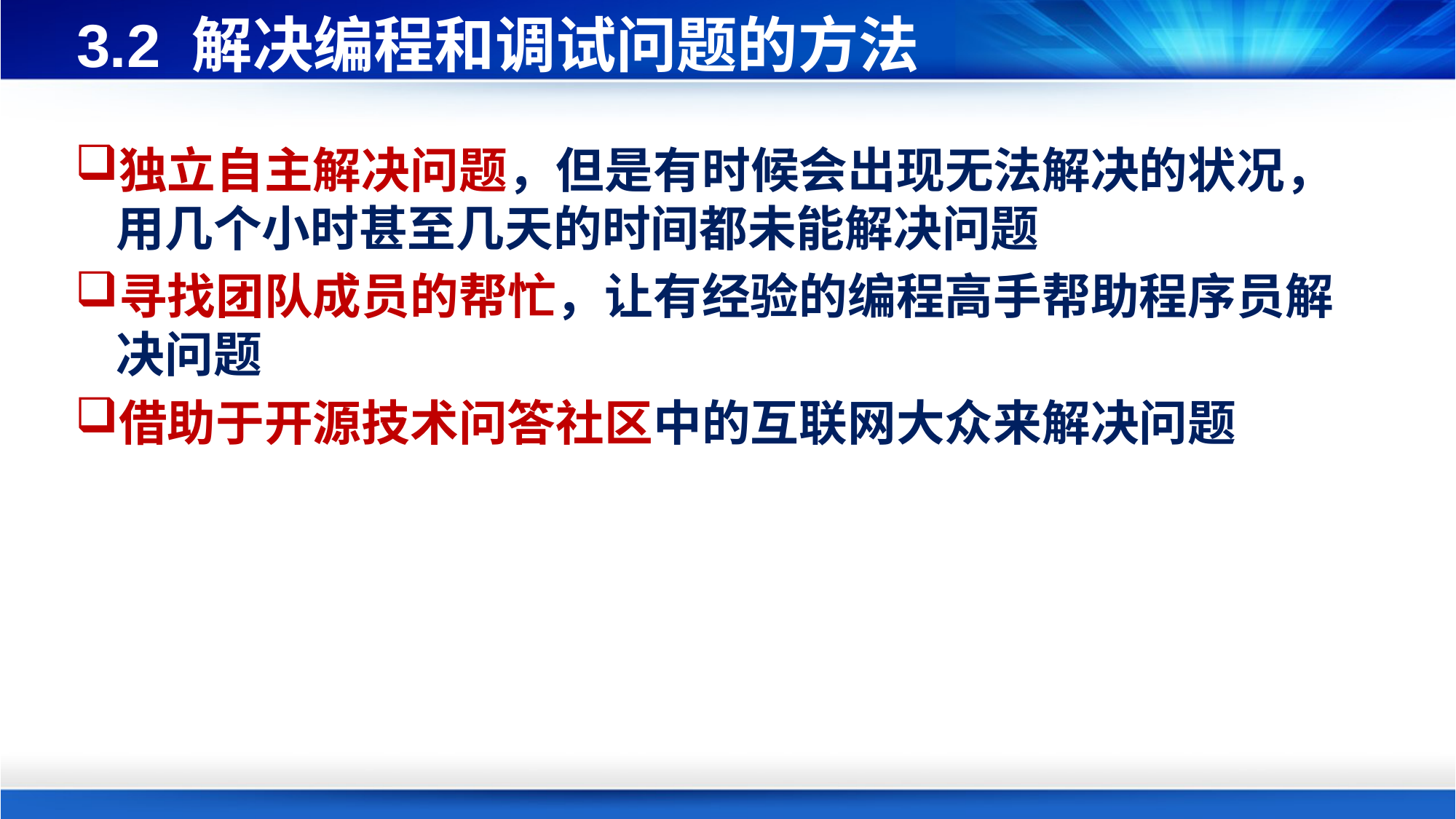

# 3.2 解决编程和调试问题的方法
独立自主解决问题，但是有时候会出现无法解决的状况，用几个小时甚至几天的时间都未能解决问题
寻找团队成员的帮忙，让有经验的编程高手帮助程序员解决问题
借助于开源技术问答社区中的互联网大众来解决问题